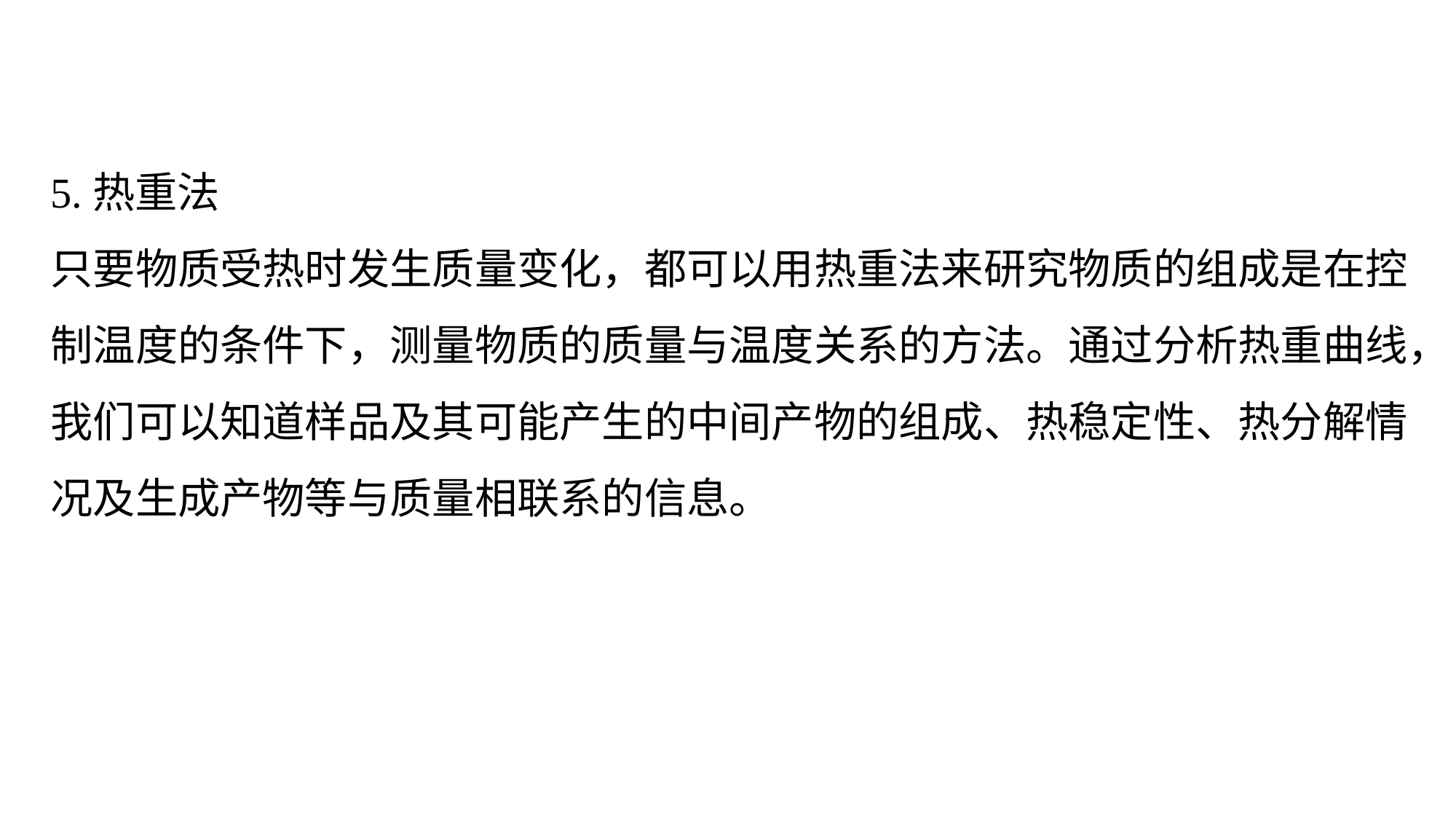

5.热重法
只要物质受热时发生质量变化，都可以用热重法来研究物质的组成是在控制温度的条件下，测量物质的质量与温度关系的方法。通过分析热重曲线，我们可以知道样品及其可能产生的中间产物的组成、热稳定性、热分解情况及生成产物等与质量相联系的信息。